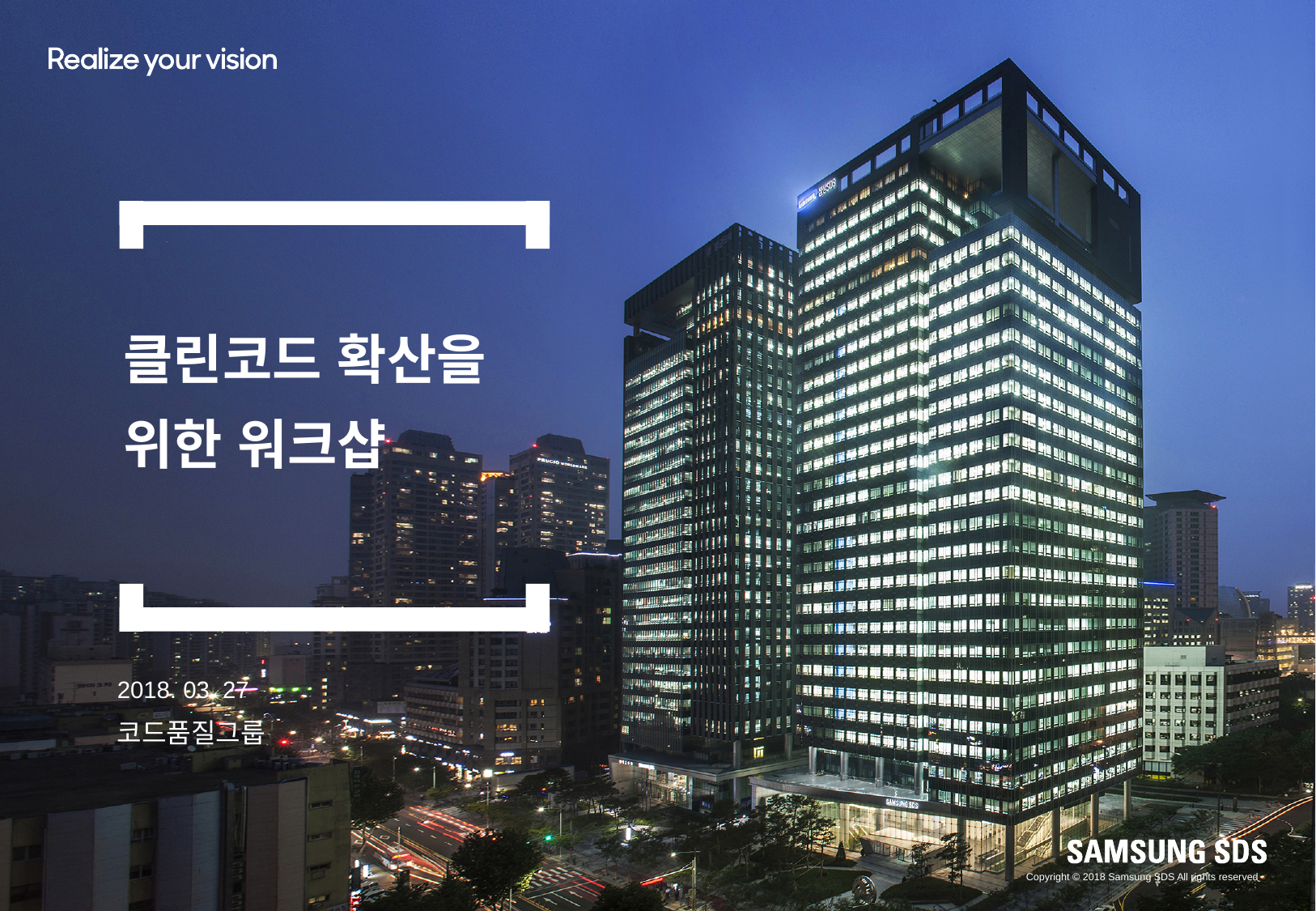

클린코드 확산을
위한 워크샵
2018. 03. 27
코드품질그룹